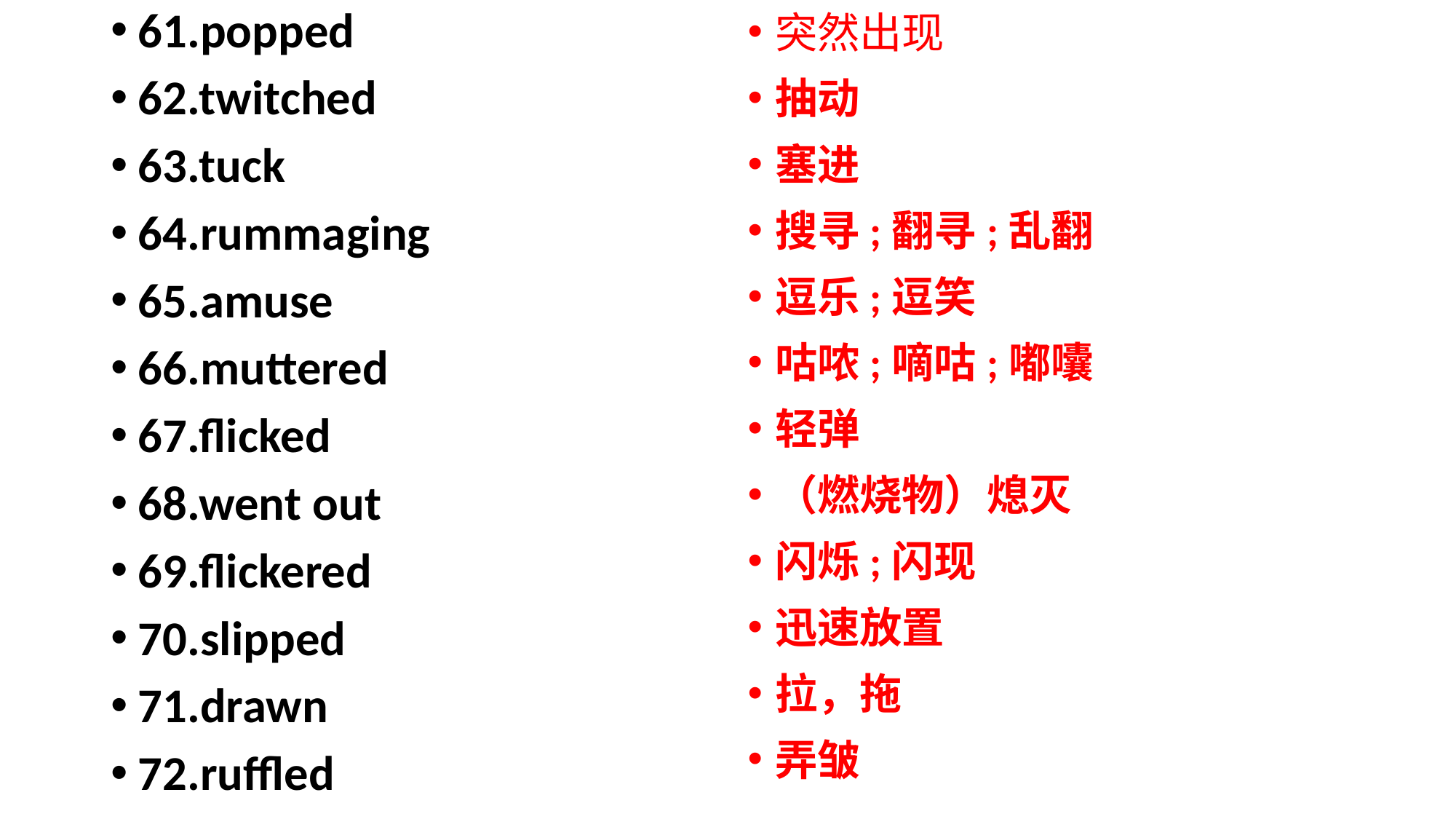

61.popped
62.twitched
63.tuck
64.rummaging
65.amuse
66.muttered
67.flicked
68.went out
69.flickered
70.slipped
71.drawn
72.ruffled
突然出现
抽动
塞进
搜寻;翻寻;乱翻
逗乐;逗笑
咕哝;嘀咕;嘟囔
轻弹
（燃烧物）熄灭
闪烁;闪现
迅速放置
拉，拖
弄皱